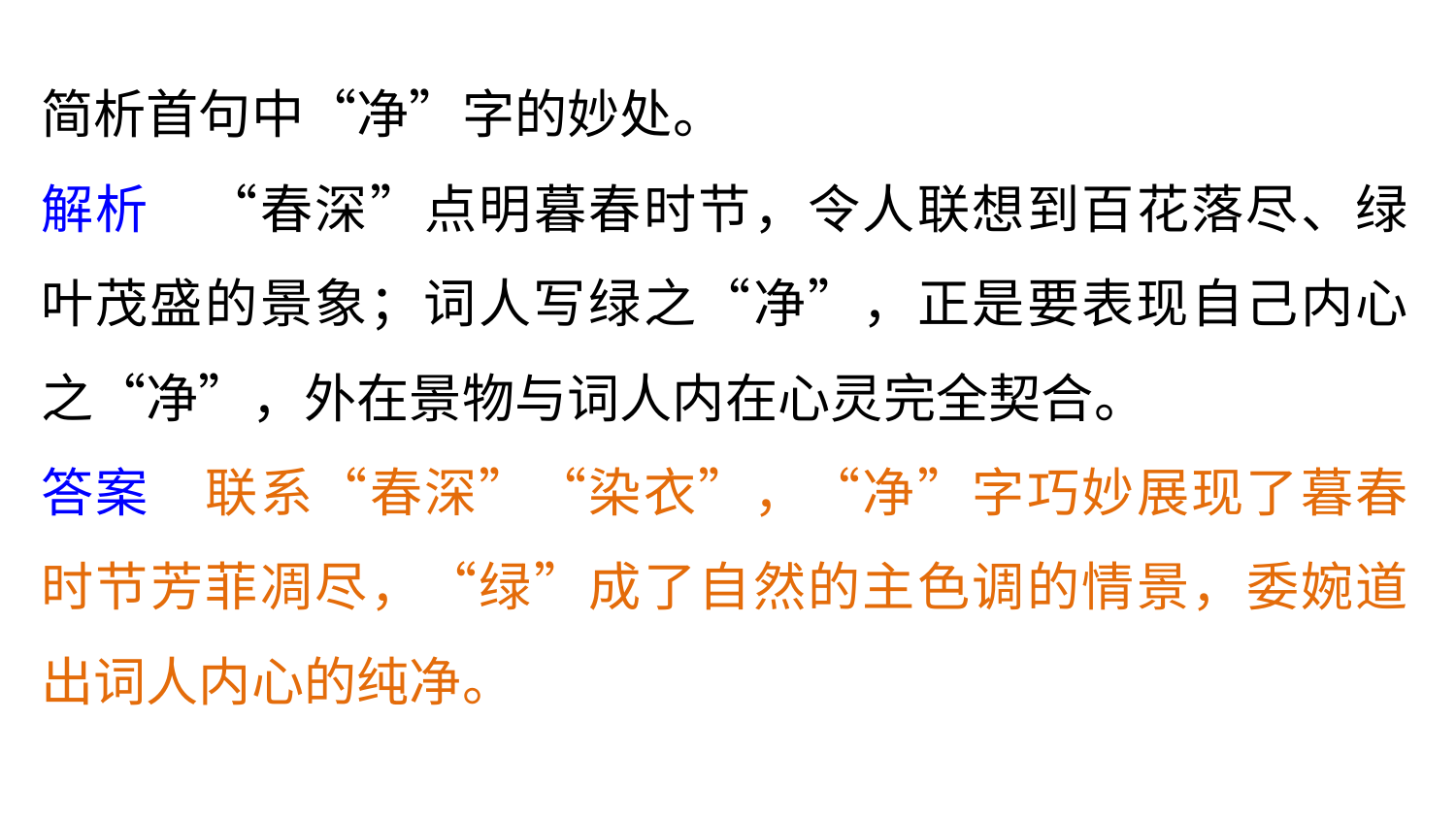

简析首句中“净”字的妙处。
解析　“春深”点明暮春时节，令人联想到百花落尽、绿叶茂盛的景象；词人写绿之“净”，正是要表现自己内心之“净”，外在景物与词人内在心灵完全契合。
答案　联系“春深”“染衣”，“净”字巧妙展现了暮春时节芳菲凋尽，“绿”成了自然的主色调的情景，委婉道出词人内心的纯净。